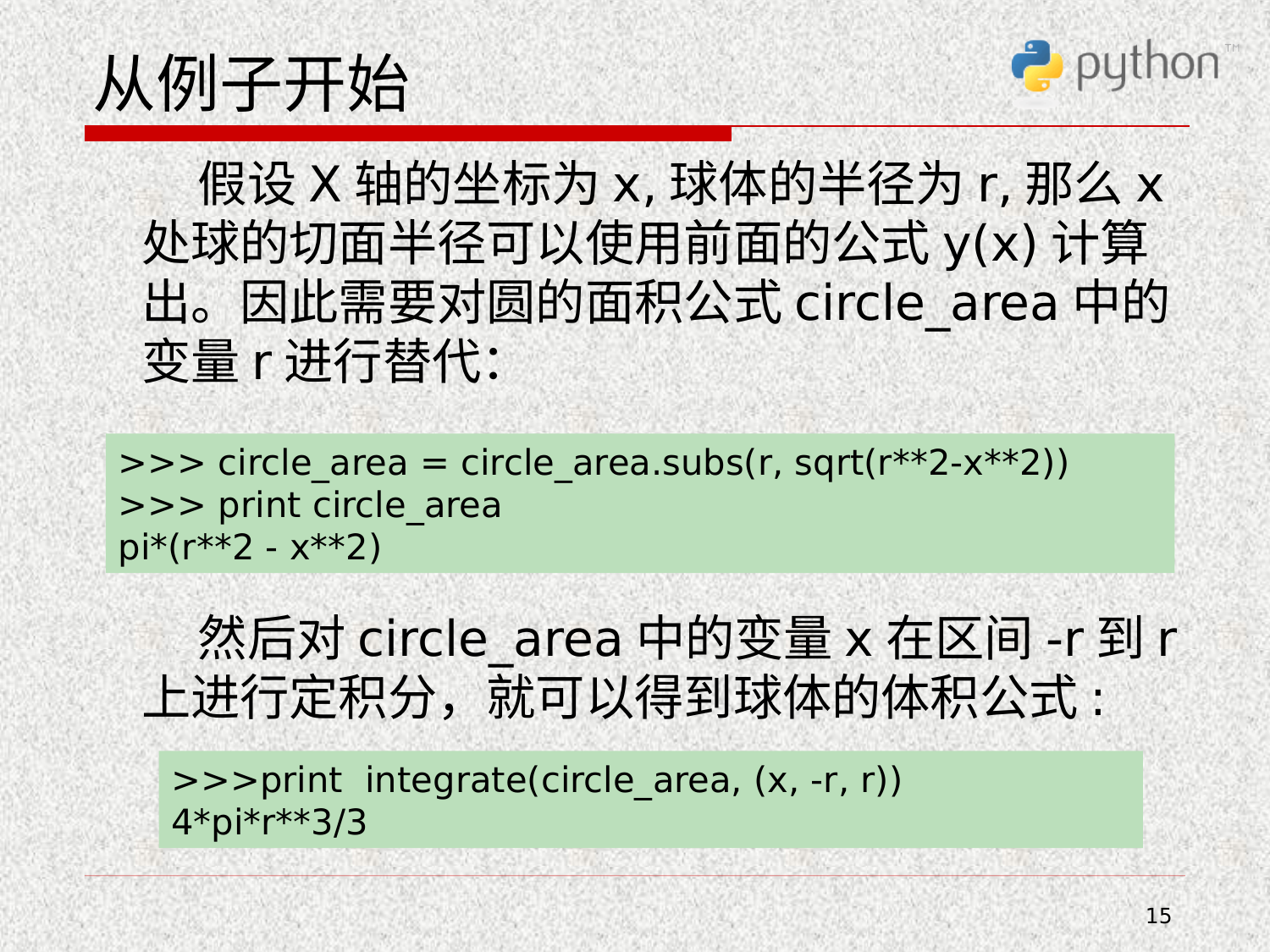

# 从例子开始
          假设X轴的坐标为x,球体的半径为r,那么x处球的切面半径可以使用前面的公式y(x)计算出。因此需要对圆的面积公式circle_area中的变量r进行替代：

          然后对circle_area中的变量x在区间-r到r上进行定积分，就可以得到球体的体积公式:

>>> circle_area = circle_area.subs(r, sqrt(r**2-x**2))
>>> print circle_area
pi*(r**2 - x**2)
>>>print  integrate(circle_area, (x, -r, r))
4*pi*r**3/3
15